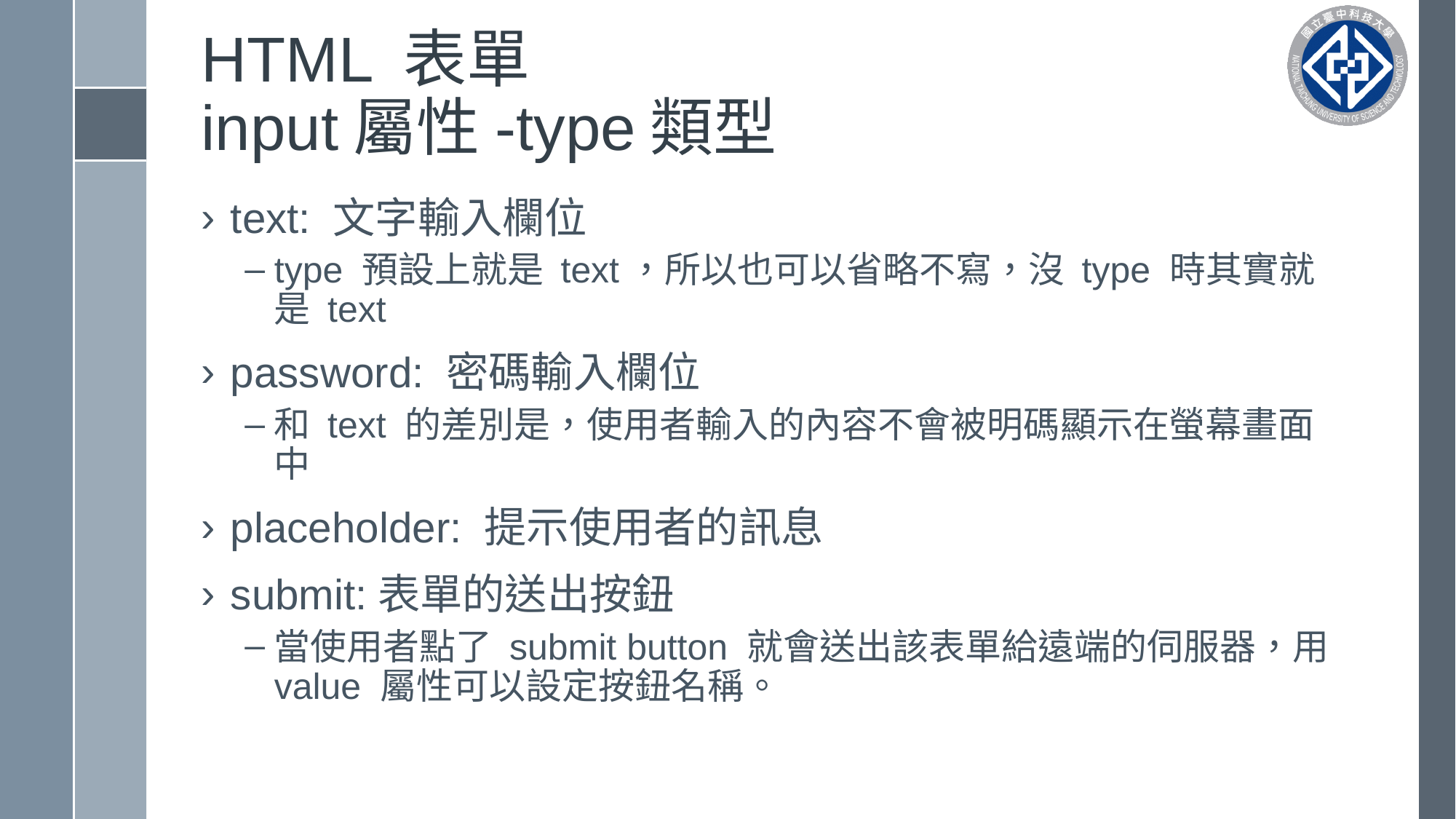

# HTML 表單 input屬性-type類型
text: 文字輸入欄位
type 預設上就是 text，所以也可以省略不寫，沒 type 時其實就是 text
password: 密碼輸入欄位
和 text 的差別是，使用者輸入的內容不會被明碼顯示在螢幕畫面中
placeholder: 提示使用者的訊息
submit:表單的送出按鈕
當使用者點了 submit button 就會送出該表單給遠端的伺服器，用 value 屬性可以設定按鈕名稱。